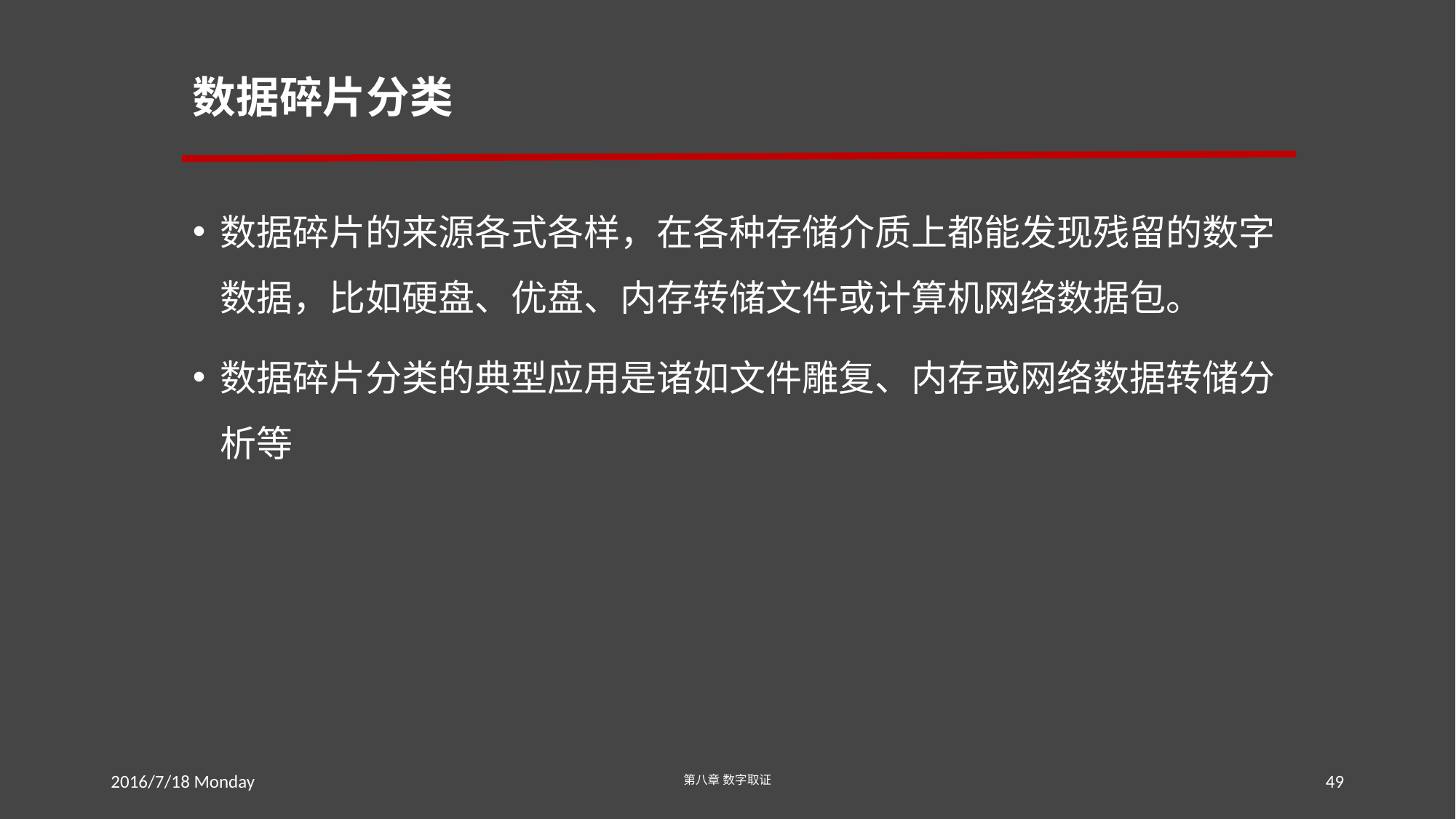

# 数据碎片分类
数据碎片的来源各式各样，在各种存储介质上都能发现残留的数字数据，比如硬盘、优盘、内存转储文件或计算机网络数据包。
数据碎片分类的典型应用是诸如文件雕复、内存或网络数据转储分析等
2016/7/18 Monday
第八章 数字取证
49